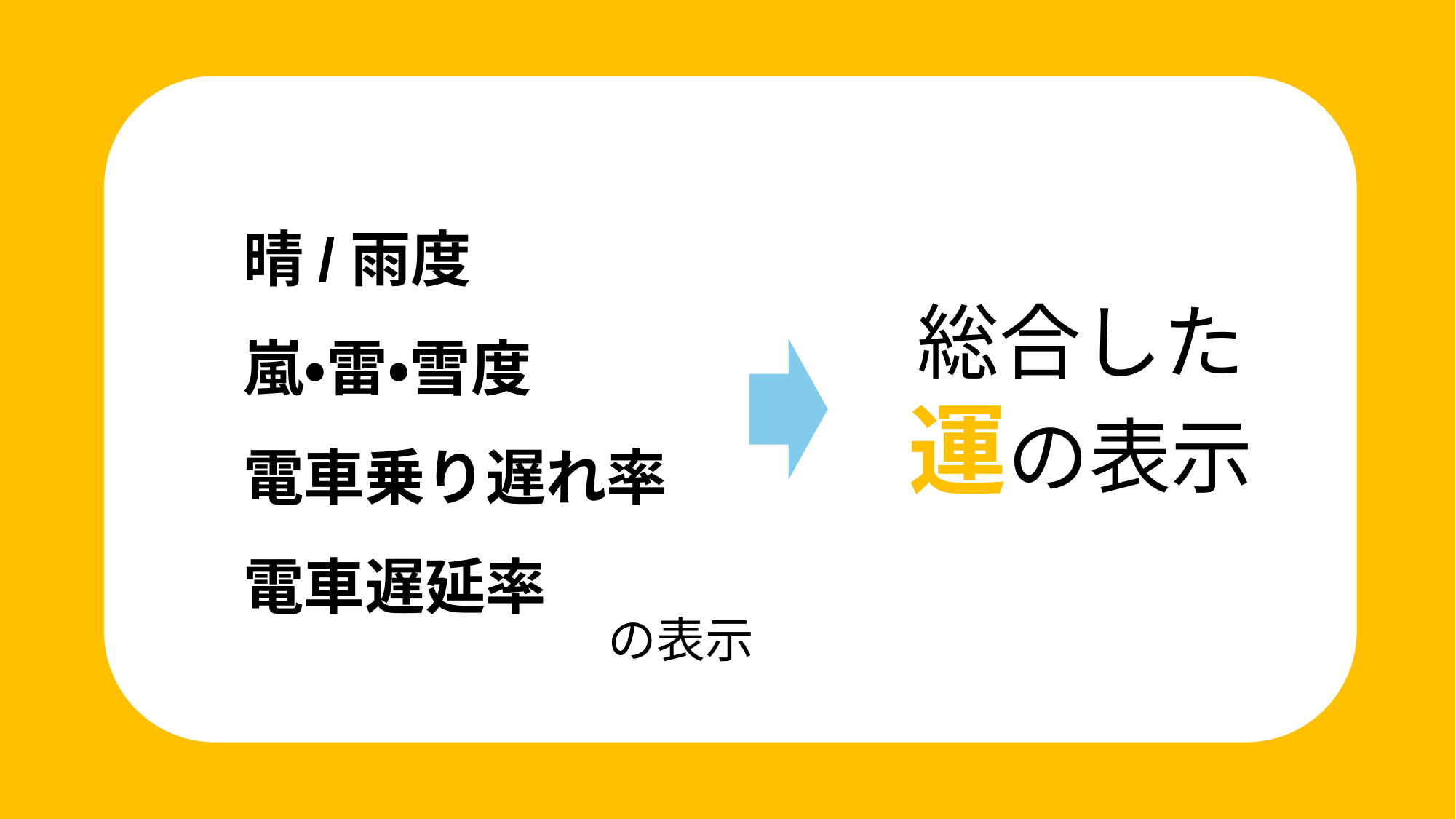

晴/雨度
嵐・雷・雪度
電車乗り遅れ率
電車遅延率
総合した
運の表示

の表示